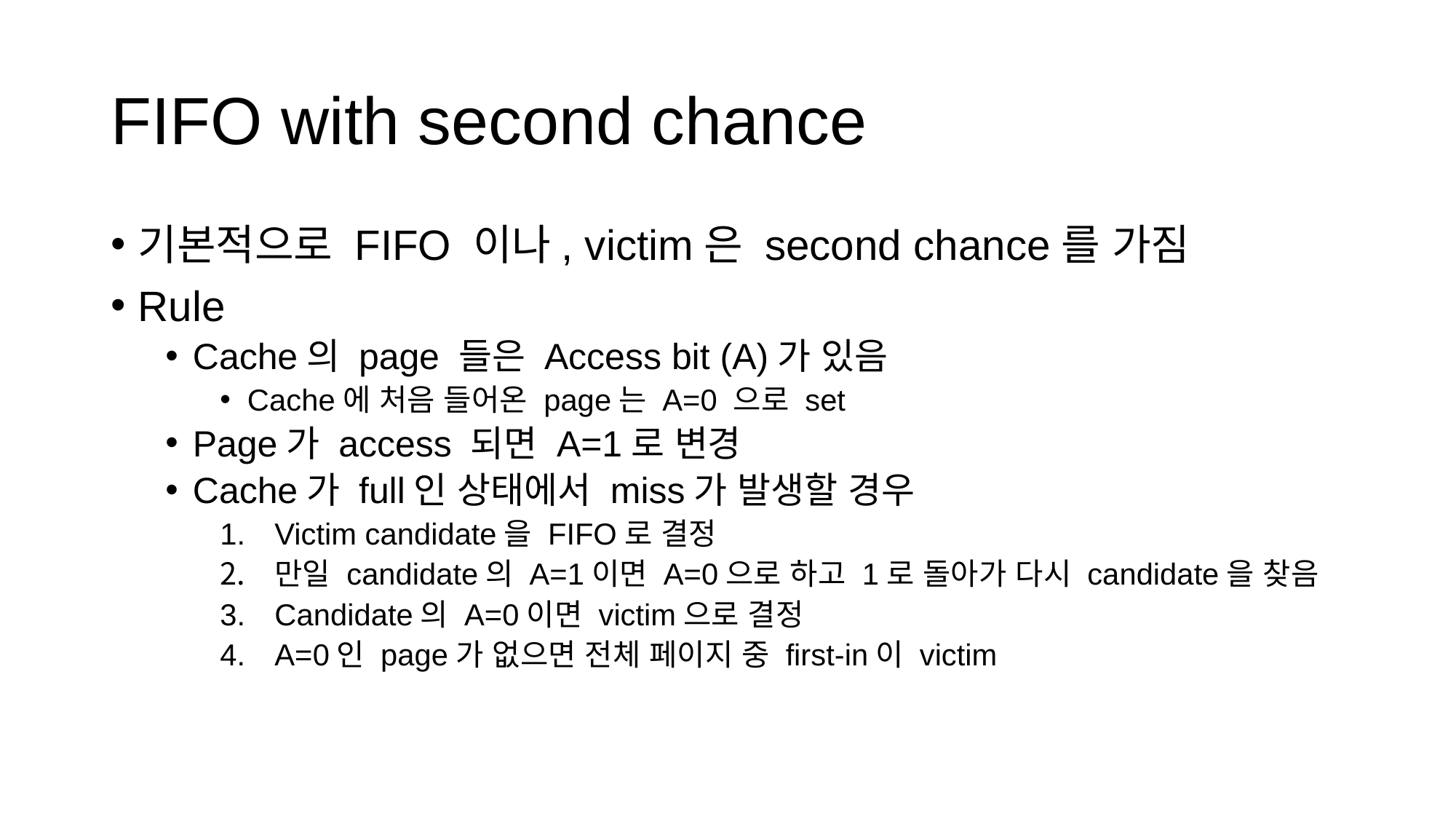

# FIFO with second chance
기본적으로 FIFO 이나, victim은 second chance를 가짐
Rule
Cache의 page 들은 Access bit (A)가 있음
Cache에 처음 들어온 page는 A=0 으로 set
Page가 access 되면 A=1로 변경
Cache가 full인 상태에서 miss가 발생할 경우
Victim candidate을 FIFO로 결정
만일 candidate의 A=1이면 A=0으로 하고 1로 돌아가 다시 candidate을 찾음
Candidate의 A=0이면 victim으로 결정
A=0인 page가 없으면 전체 페이지 중 first-in이 victim